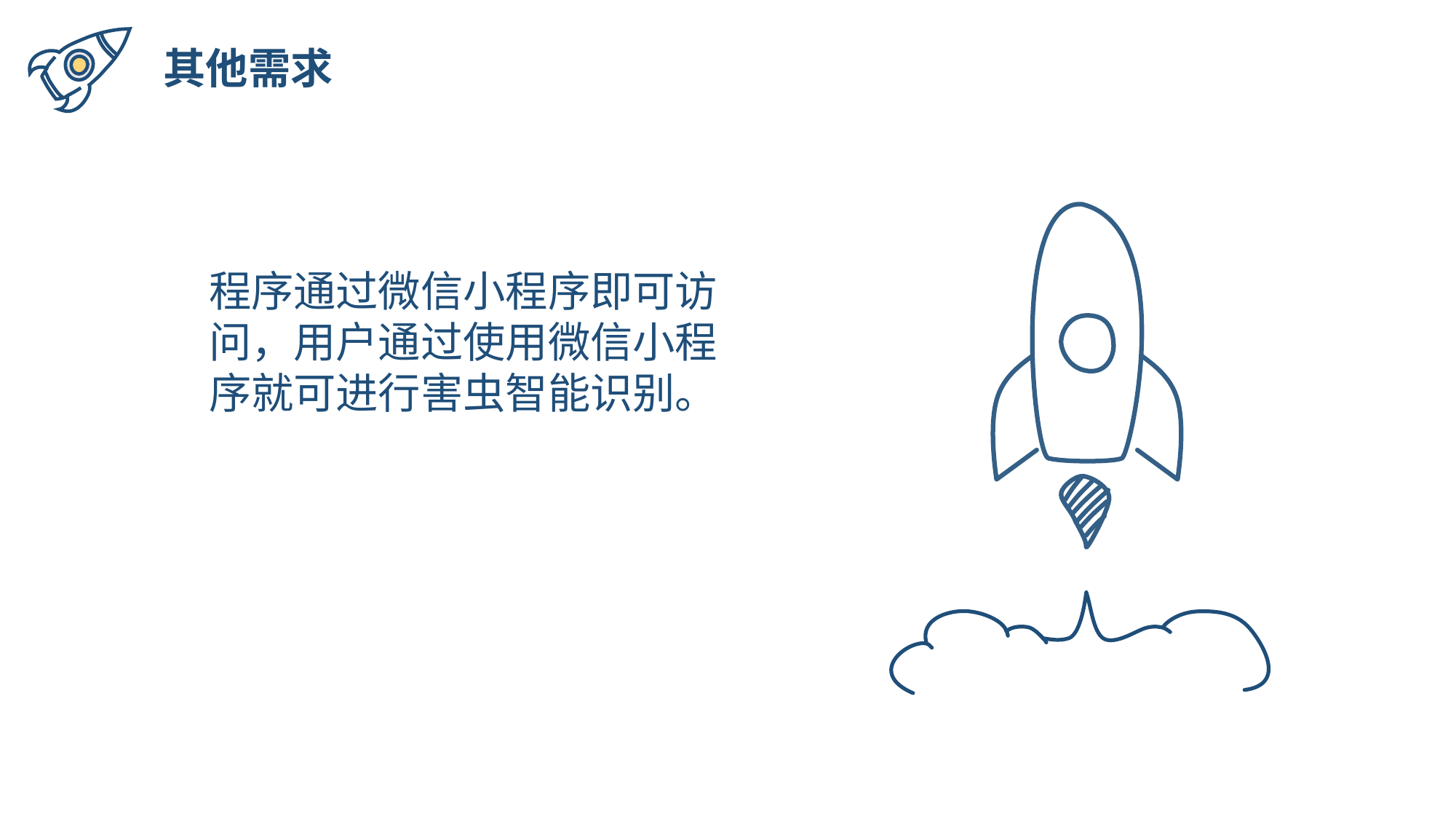

其他需求

程序通过微信小程序即可访问，用户通过使用微信小程序就可进行害虫智能识别。